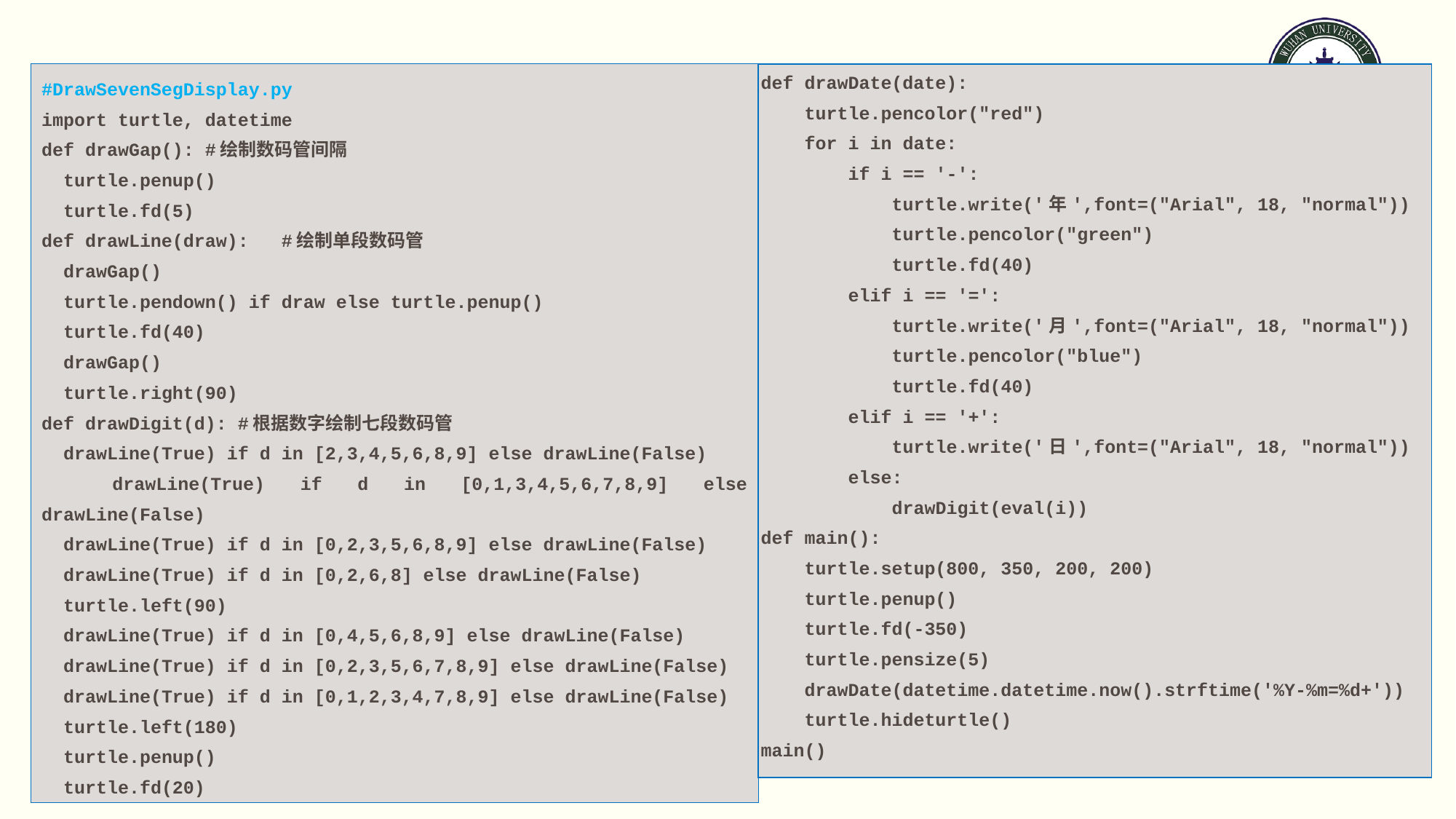

#DrawSevenSegDisplay.py
import turtle, datetime
def drawGap(): #绘制数码管间隔
  turtle.penup()
  turtle.fd(5)
def drawLine(draw):   #绘制单段数码管
  drawGap()
  turtle.pendown() if draw else turtle.penup()
  turtle.fd(40)
  drawGap()
  turtle.right(90)
def drawDigit(d): #根据数字绘制七段数码管
  drawLine(True) if d in [2,3,4,5,6,8,9] else drawLine(False)
  drawLine(True) if d in [0,1,3,4,5,6,7,8,9] else drawLine(False)
  drawLine(True) if d in [0,2,3,5,6,8,9] else drawLine(False)
  drawLine(True) if d in [0,2,6,8] else drawLine(False)
  turtle.left(90)
  drawLine(True) if d in [0,4,5,6,8,9] else drawLine(False)
  drawLine(True) if d in [0,2,3,5,6,7,8,9] else drawLine(False)
  drawLine(True) if d in [0,1,2,3,4,7,8,9] else drawLine(False)
  turtle.left(180)
  turtle.penup()
  turtle.fd(20)
| def drawDate(date): turtle.pencolor("red") for i in date: if i == '-': turtle.write('年',font=("Arial", 18, "normal")) turtle.pencolor("green") turtle.fd(40) elif i == '=': turtle.write('月',font=("Arial", 18, "normal")) turtle.pencolor("blue") turtle.fd(40) elif i == '+': turtle.write('日',font=("Arial", 18, "normal")) else: drawDigit(eval(i)) def main(): turtle.setup(800, 350, 200, 200) turtle.penup() turtle.fd(-350) turtle.pensize(5) drawDate(datetime.datetime.now().strftime('%Y-%m=%d+')) turtle.hideturtle() main() |
| --- |
|  |